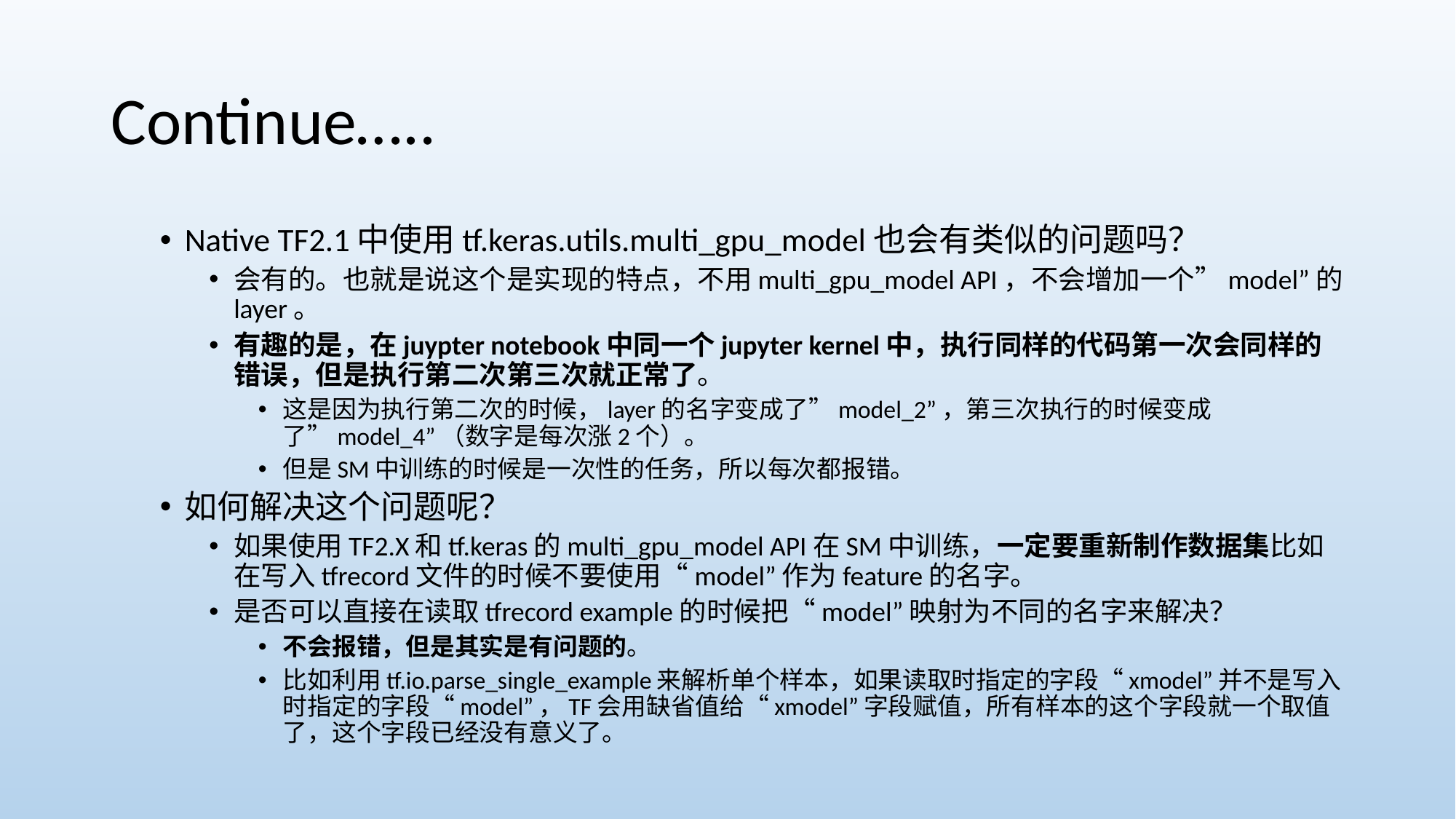

# Continue…..
Native TF2.1中使用tf.keras.utils.multi_gpu_model也会有类似的问题吗？
会有的。也就是说这个是实现的特点，不用multi_gpu_model API，不会增加一个”model”的layer。
有趣的是，在juypter notebook中同一个jupyter kernel中，执行同样的代码第一次会同样的错误，但是执行第二次第三次就正常了。
这是因为执行第二次的时候，layer的名字变成了”model_2”，第三次执行的时候变成了”model_4”（数字是每次涨2个）。
但是SM中训练的时候是一次性的任务，所以每次都报错。
如何解决这个问题呢？
如果使用TF2.X和tf.keras的multi_gpu_model API在SM中训练，一定要重新制作数据集比如在写入tfrecord文件的时候不要使用“model”作为feature的名字。
是否可以直接在读取tfrecord example的时候把“model”映射为不同的名字来解决？
不会报错，但是其实是有问题的。
比如利用tf.io.parse_single_example来解析单个样本，如果读取时指定的字段“xmodel”并不是写入时指定的字段“model”，TF会用缺省值给“xmodel”字段赋值，所有样本的这个字段就一个取值了，这个字段已经没有意义了。